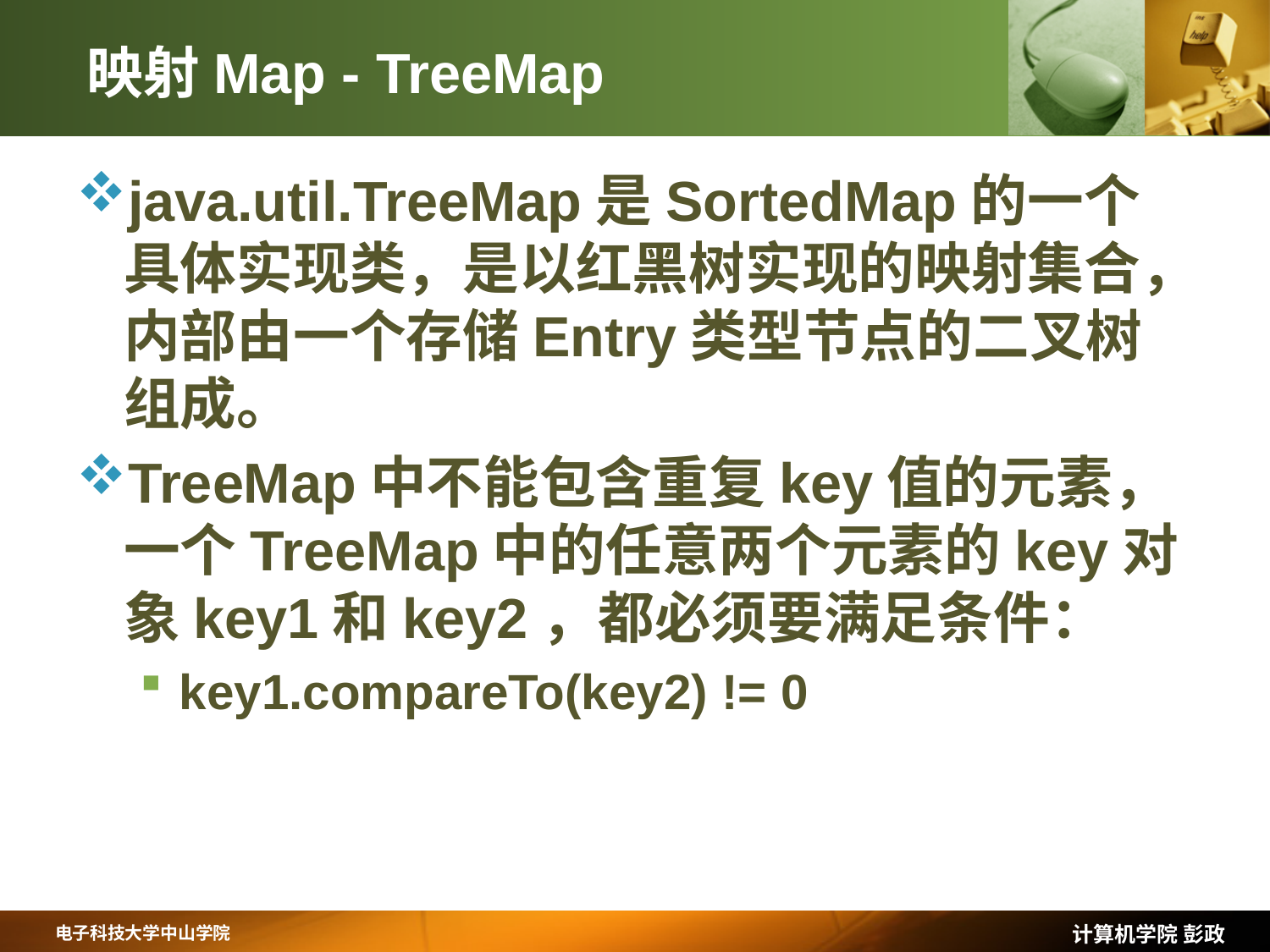

# 映射Map - TreeMap
java.util.TreeMap是SortedMap的一个具体实现类，是以红黑树实现的映射集合，内部由一个存储Entry类型节点的二叉树组成。
TreeMap中不能包含重复key值的元素，一个TreeMap中的任意两个元素的key对象key1和key2，都必须要满足条件：
key1.compareTo(key2) != 0
计算机学院 彭政
电子科技大学中山学院